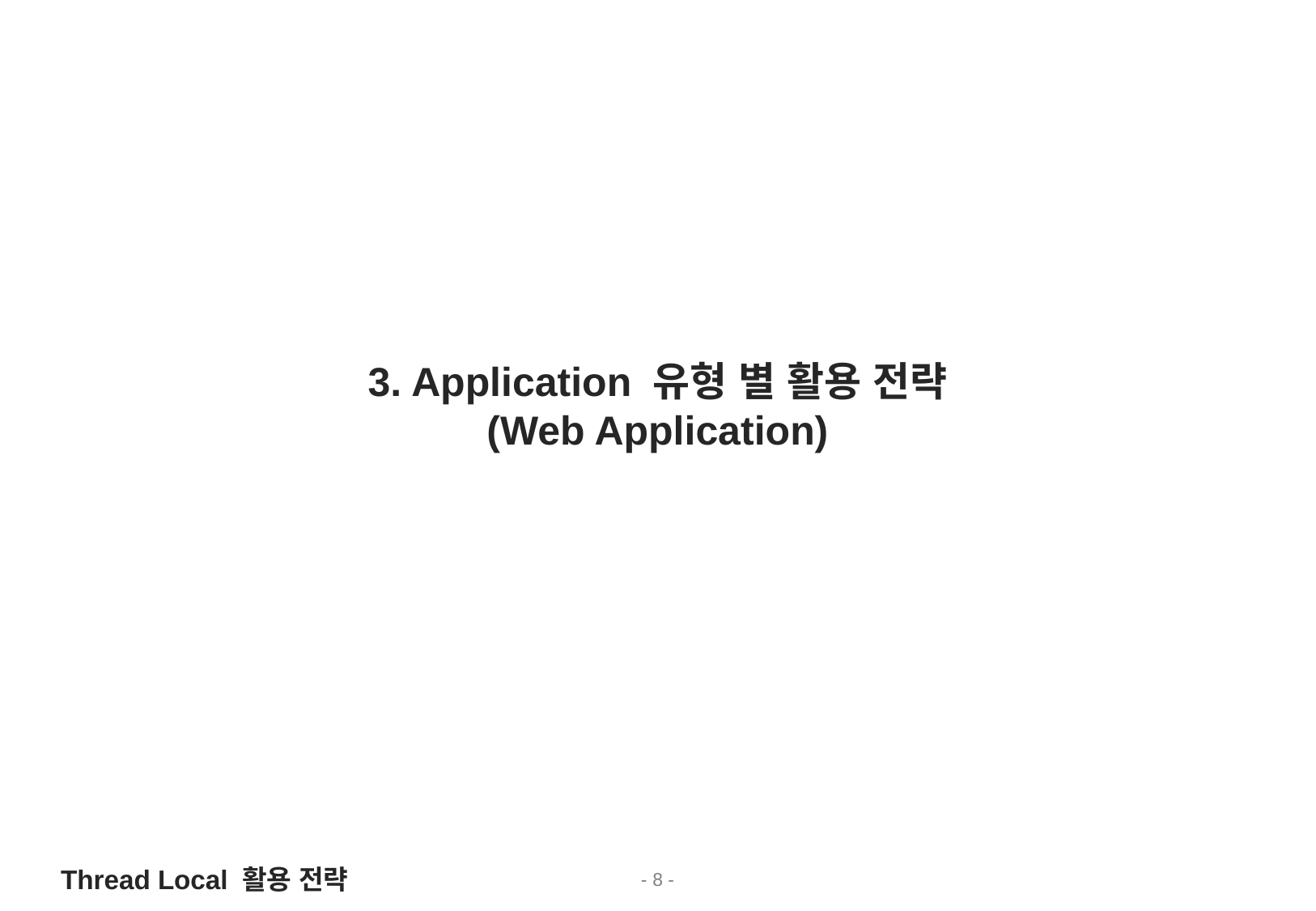

3. Application 유형 별 활용 전략
(Web Application)